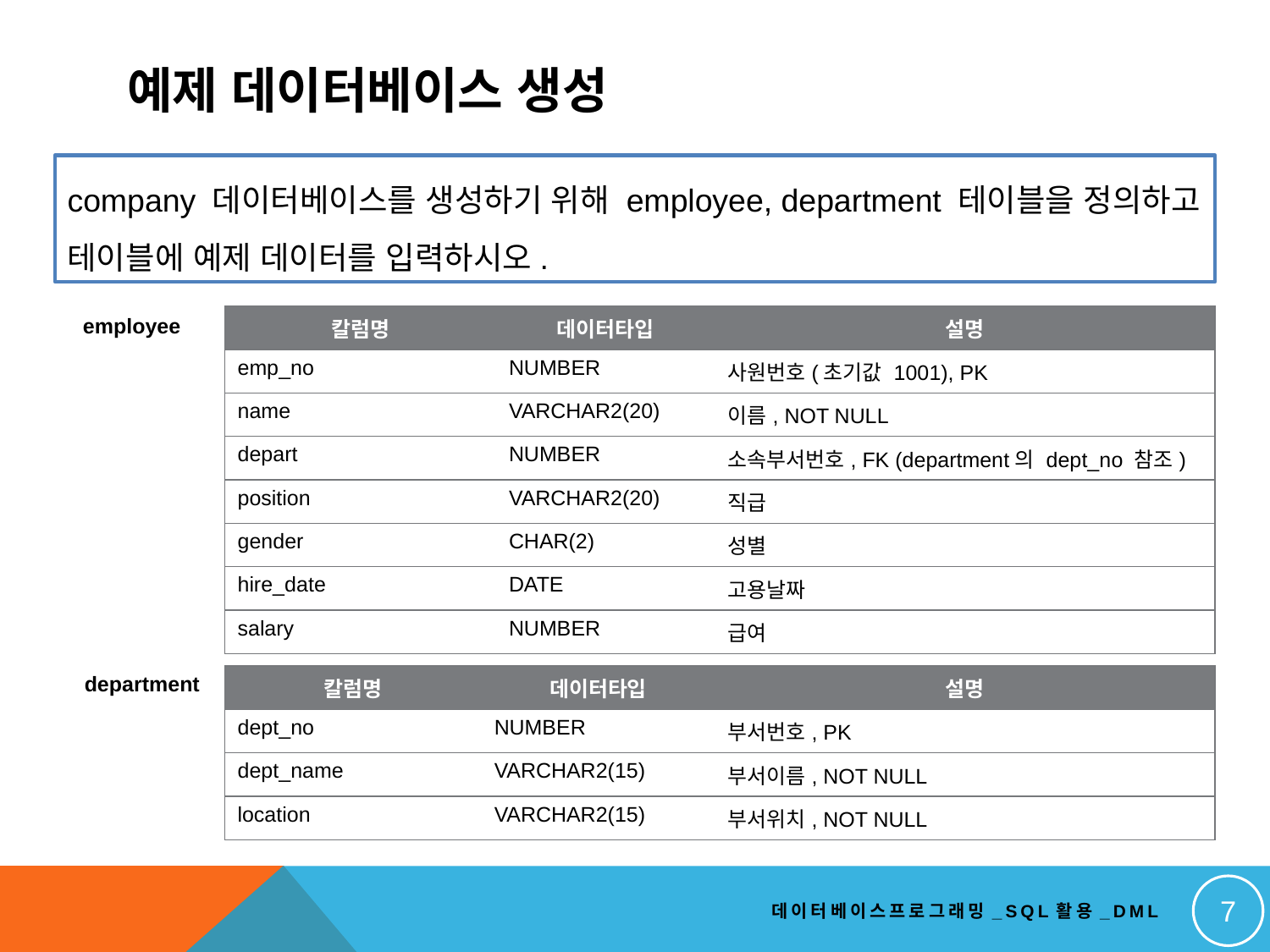

예제 데이터베이스 생성
company 데이터베이스를 생성하기 위해 employee, department 테이블을 정의하고 테이블에 예제 데이터를 입력하시오.
employee
| 칼럼명 | 데이터타입 | 설명 |
| --- | --- | --- |
| emp\_no | NUMBER | 사원번호(초기값 1001), PK |
| name | VARCHAR2(20) | 이름, NOT NULL |
| depart | NUMBER | 소속부서번호, FK (department의 dept\_no 참조) |
| position | VARCHAR2(20) | 직급 |
| gender | CHAR(2) | 성별 |
| hire\_date | DATE | 고용날짜 |
| salary | NUMBER | 급여 |
department
| 칼럼명 | 데이터타입 | 설명 |
| --- | --- | --- |
| dept\_no | NUMBER | 부서번호, PK |
| dept\_name | VARCHAR2(15) | 부서이름, NOT NULL |
| location | VARCHAR2(15) | 부서위치, NOT NULL |
7
데이터베이스프로그래밍_SQL활용_DML